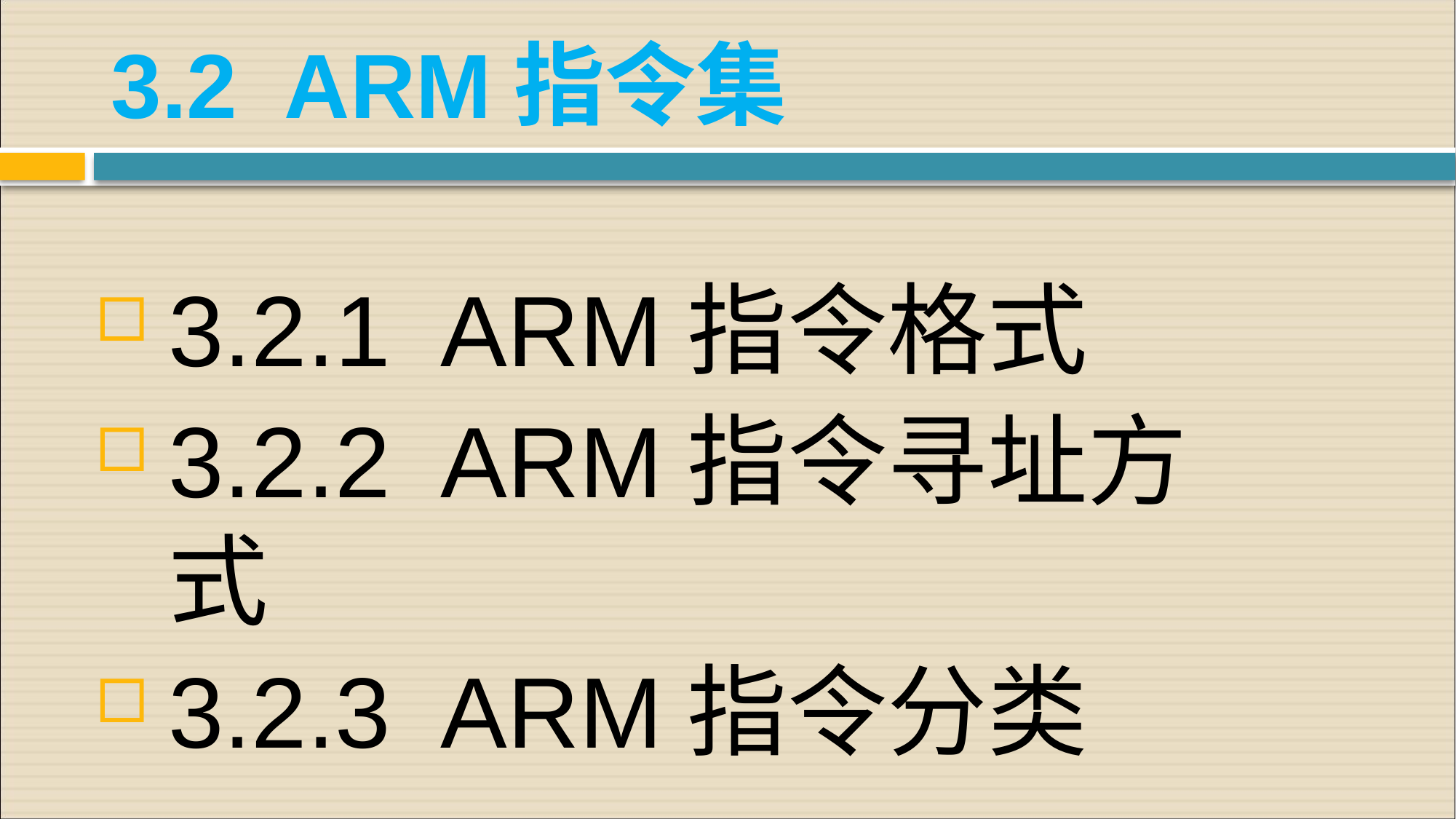

# 3.2  ARM指令集
3.2.1  ARM指令格式
3.2.2  ARM指令寻址方式
3.2.3  ARM指令分类